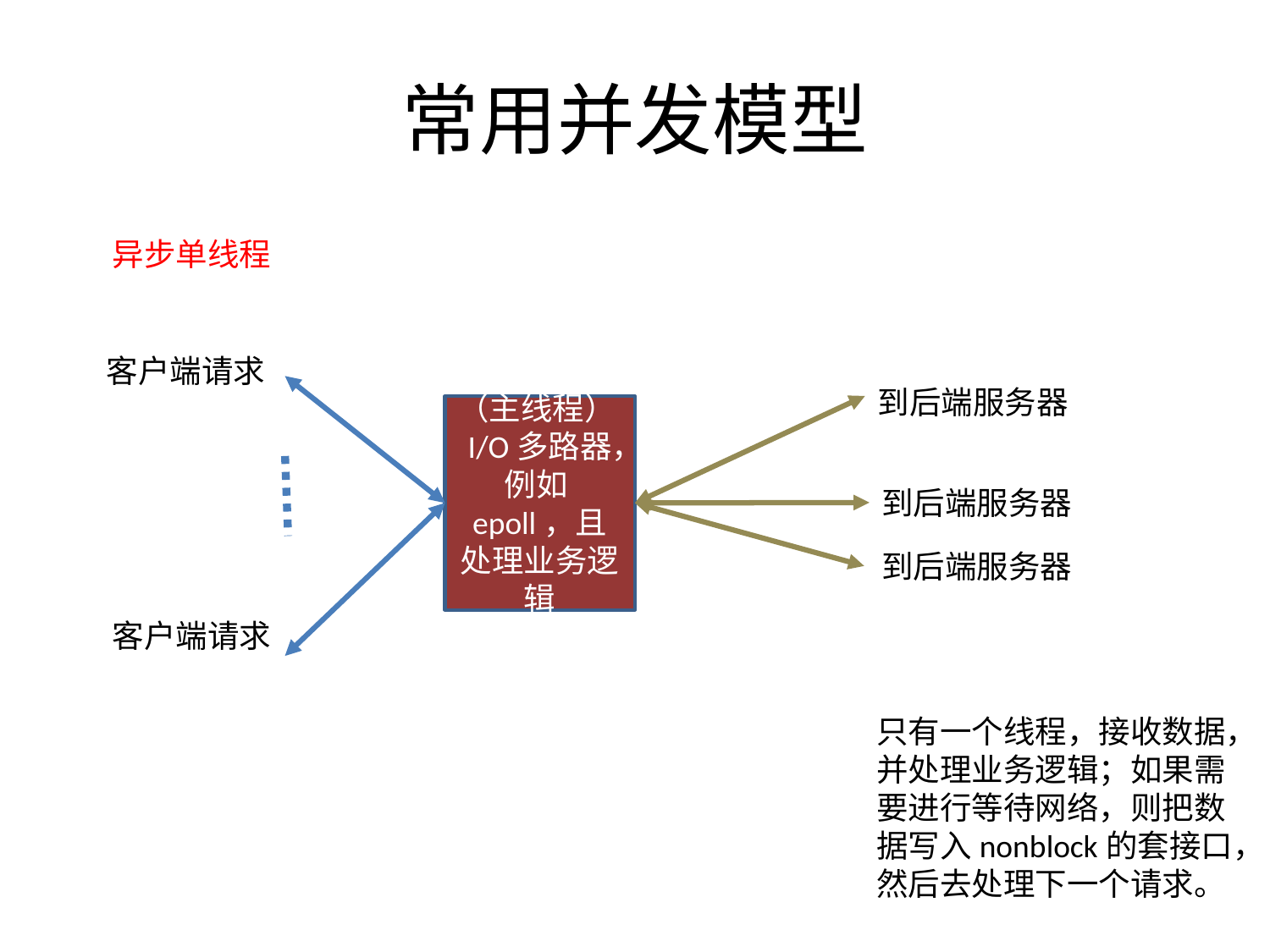

# 常用并发模型
异步单线程
客户端请求
到后端服务器
（主线程）I/O多路器，例如epoll，且处理业务逻辑
到后端服务器
到后端服务器
客户端请求
只有一个线程，接收数据，并处理业务逻辑；如果需要进行等待网络，则把数据写入nonblock的套接口，然后去处理下一个请求。